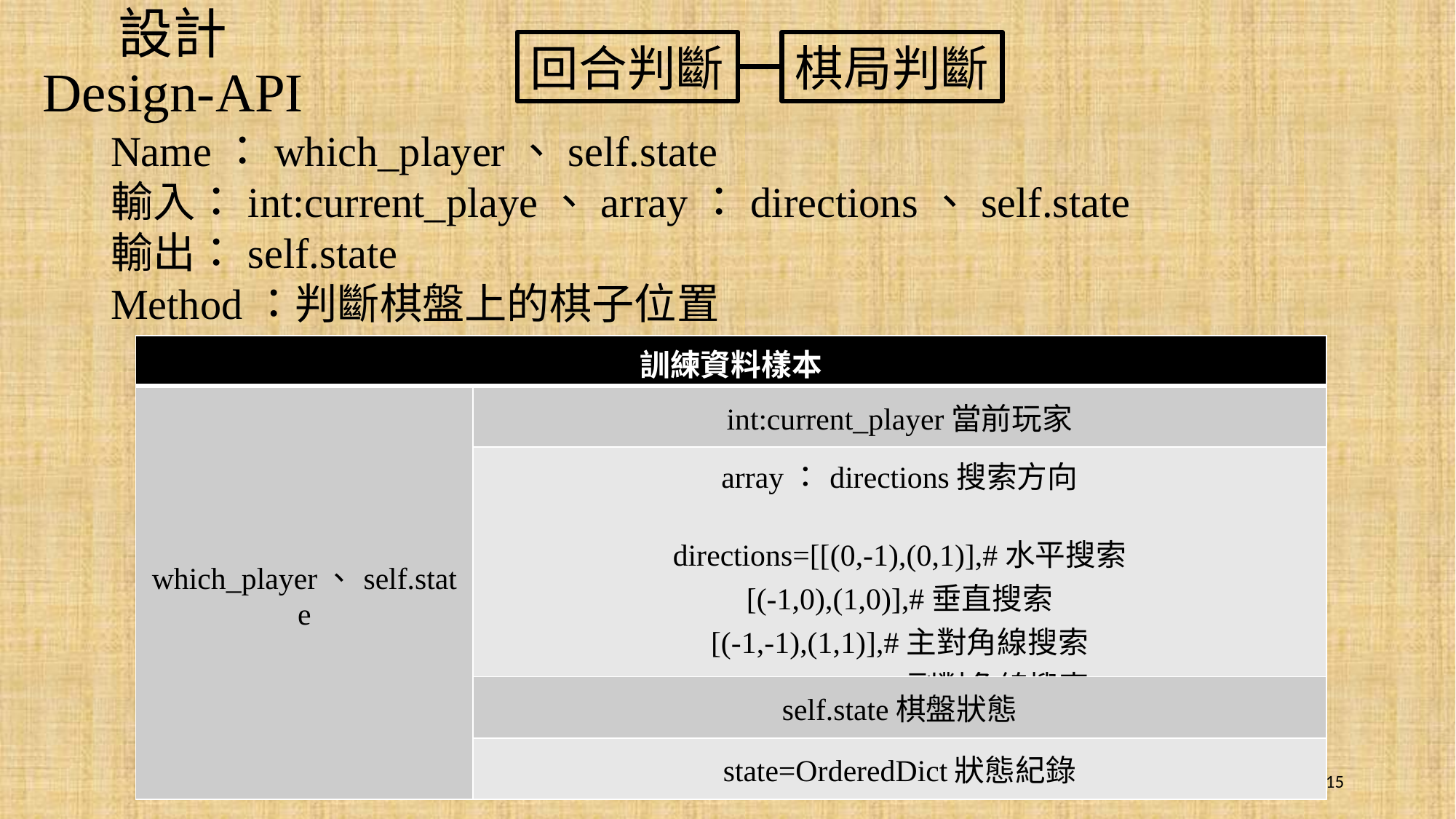

設計
Design-API
棋局判斷
回合判斷
Name：which_player、self.state
輸入：int:current_playe、array：directions、self.state
輸出：self.state
Method：判斷棋盤上的棋子位置
| 訓練資料樣本 |  |
| --- | --- |
| which\_player、self.state | int:current\_player當前玩家 |
| save\_model | array：directions搜索方向 directions=[[(0,-1),(0,1)],#水平搜索 [(-1,0),(1,0)],#垂直搜索 [(-1,-1),(1,1)],#主對角線搜索 [(1,-1),(-1,1)]]#副對角線搜索 |
| \_\_load\_data | self.state棋盤狀態 |
|  | state=OrderedDict狀態紀錄 |
15